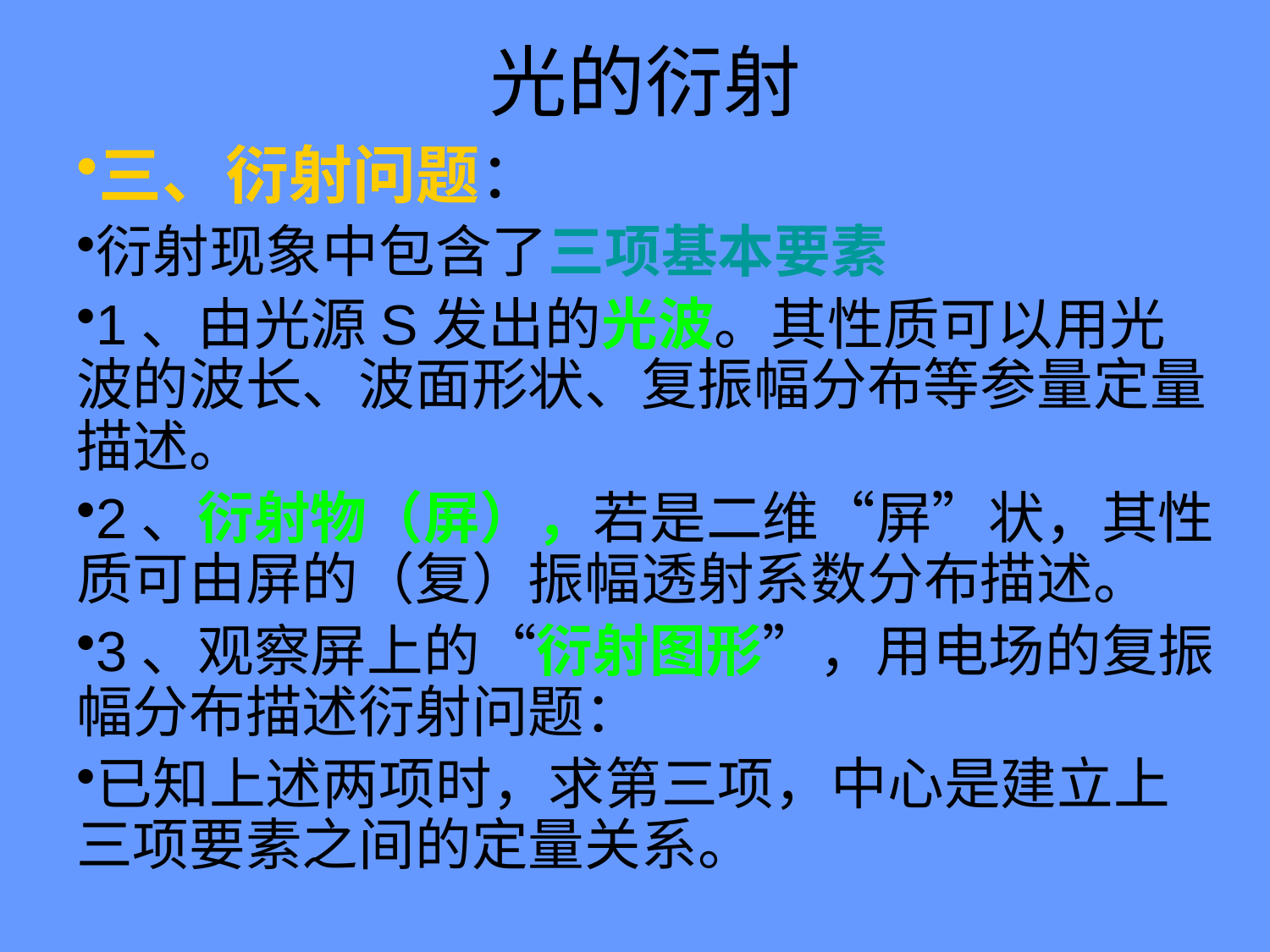

# 光的衍射
三、衍射问题：
衍射现象中包含了三项基本要素
1、由光源S发出的光波。其性质可以用光波的波长、波面形状、复振幅分布等参量定量描述。
2、衍射物（屏），若是二维“屏”状，其性质可由屏的（复）振幅透射系数分布描述。
3、观察屏上的“衍射图形”，用电场的复振幅分布描述衍射问题：
已知上述两项时，求第三项，中心是建立上三项要素之间的定量关系。